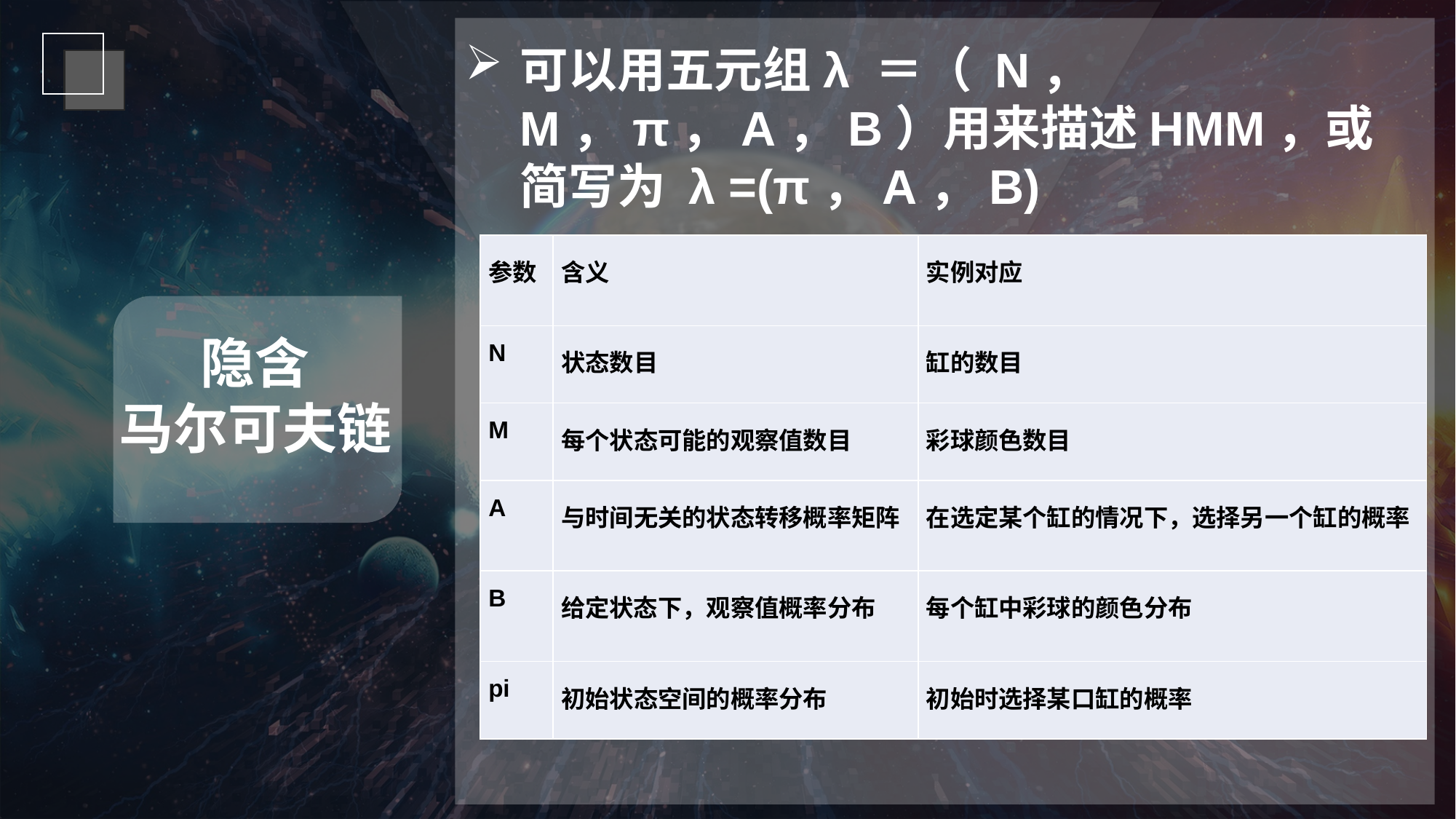

可以用五元组λ ＝（ N， M，π，A，B）用来描述HMM，或简写为 λ =(π，A，B)

| 参数 | 含义 | 实例对应 |
| --- | --- | --- |
| N | 状态数目 | 缸的数目 |
| M | 每个状态可能的观察值数目 | 彩球颜色数目 |
| A | 与时间无关的状态转移概率矩阵 | 在选定某个缸的情况下，选择另一个缸的概率 |
| B | 给定状态下，观察值概率分布 | 每个缸中彩球的颜色分布 |
| pi | 初始状态空间的概率分布 | 初始时选择某口缸的概率 |

隐含
马尔可夫链